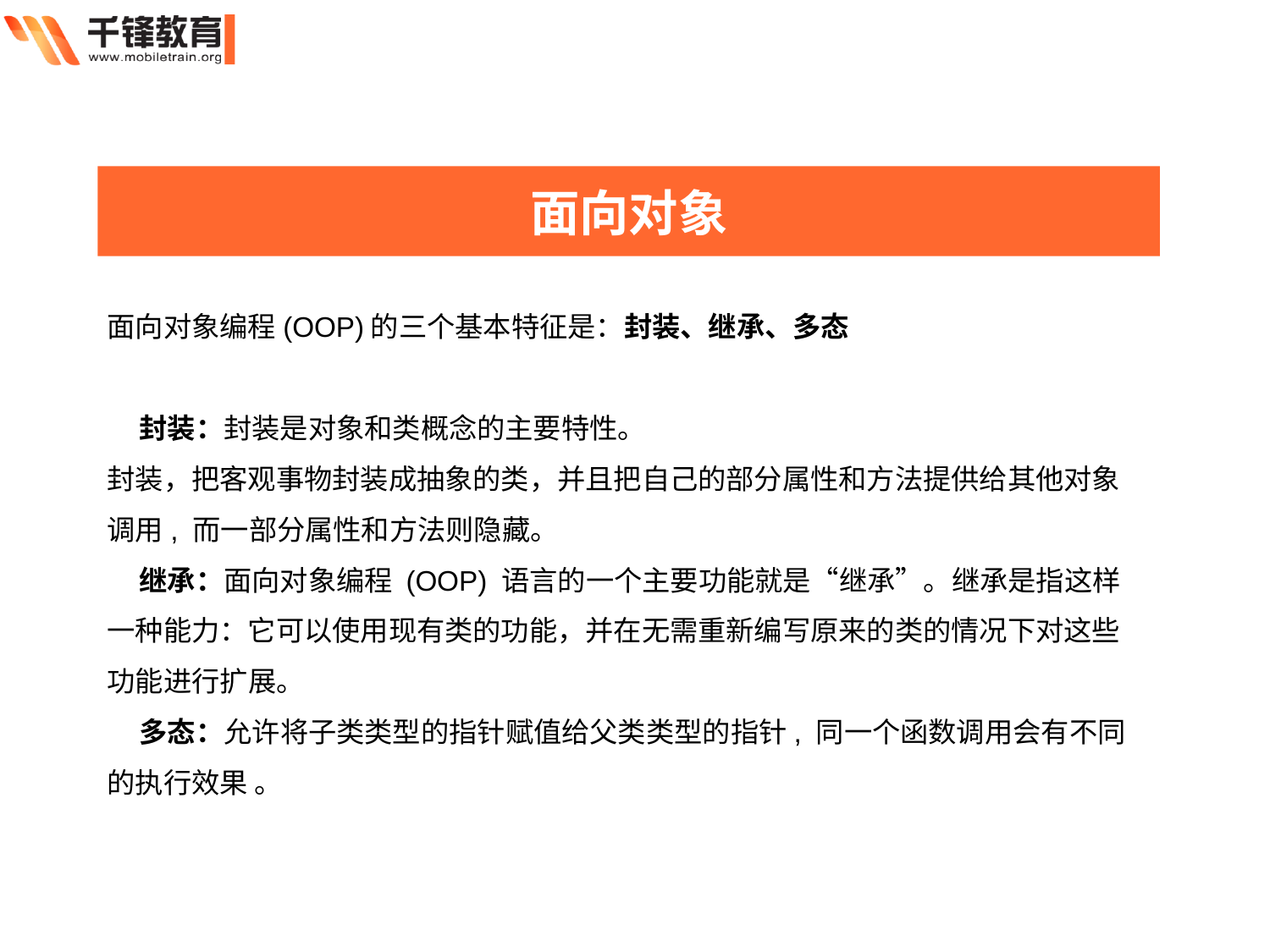

面向对象
面向对象编程(OOP)的三个基本特征是：封装、继承、多态

    封装：封装是对象和类概念的主要特性。
封装，把客观事物封装成抽象的类，并且把自己的部分属性和方法提供给其他对象调用, 而一部分属性和方法则隐藏。
    继承：面向对象编程 (OOP) 语言的一个主要功能就是“继承”。继承是指这样一种能力：它可以使用现有类的功能，并在无需重新编写原来的类的情况下对这些功能进行扩展。
    多态：允许将子类类型的指针赋值给父类类型的指针, 同一个函数调用会有不同的执行效果 。